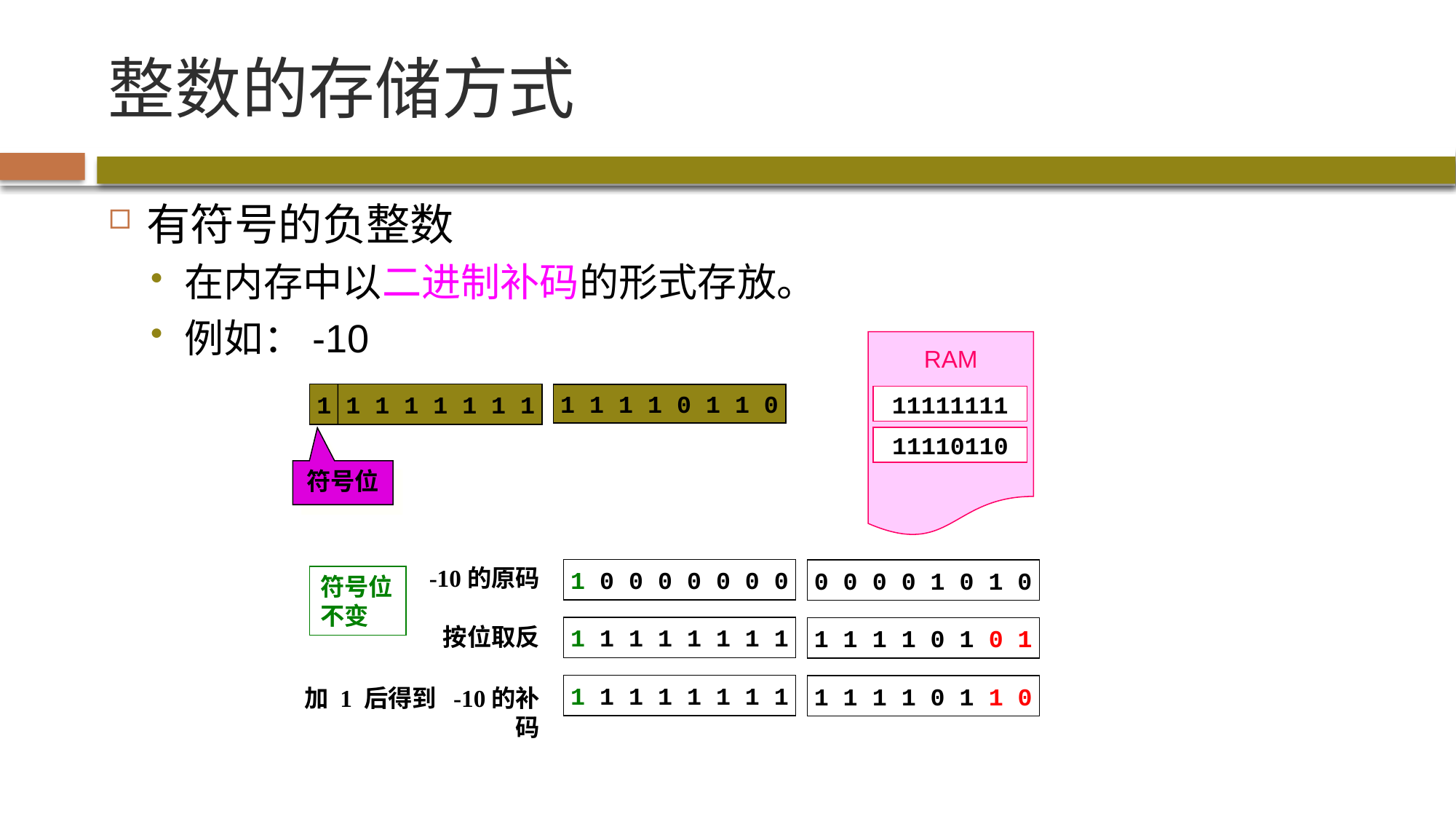

# 整数的存储方式
有符号的负整数
在内存中以二进制补码的形式存放。
例如：-10

RAM
11111111
11110110
1 1 1 1 1 1 1 1

1 1 1 1 0 1 1 0
符号位
-10的原码
1 0 0 0 0 0 0 0
0 0 0 0 1 0 1 0
符号位不变
按位取反
1 1 1 1 1 1 1 1
1 1 1 1 0 1 0 1
1 1 1 1 1 1 1 1
1 1 1 1 0 1 1 0
加 1 后得到  -10的补码